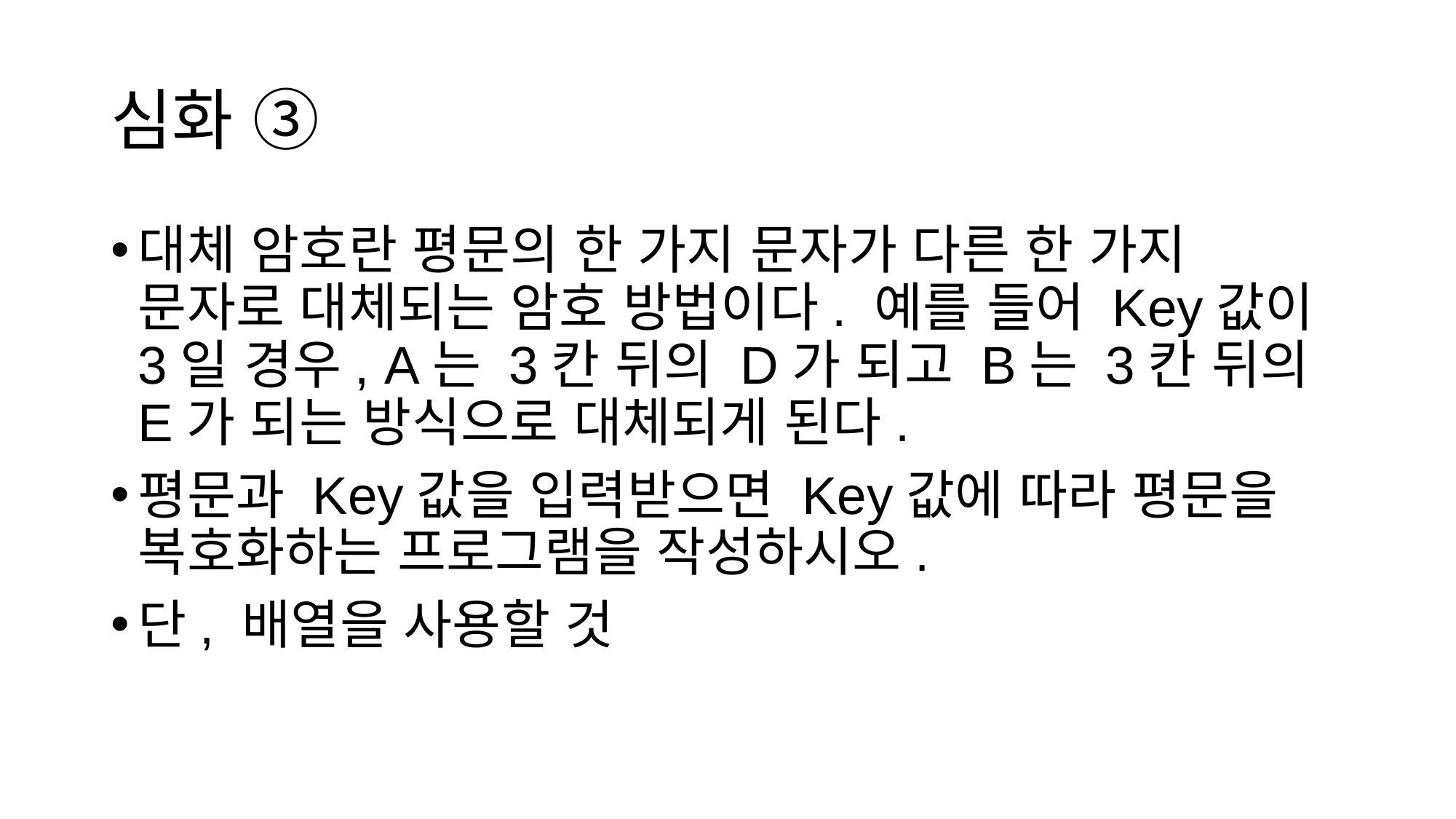

# 심화 ③
대체 암호란 평문의 한 가지 문자가 다른 한 가지 문자로 대체되는 암호 방법이다. 예를 들어 Key값이 3일 경우, A는 3칸 뒤의 D가 되고 B는 3칸 뒤의 E가 되는 방식으로 대체되게 된다.
평문과 Key값을 입력받으면 Key값에 따라 평문을 복호화하는 프로그램을 작성하시오.
단, 배열을 사용할 것